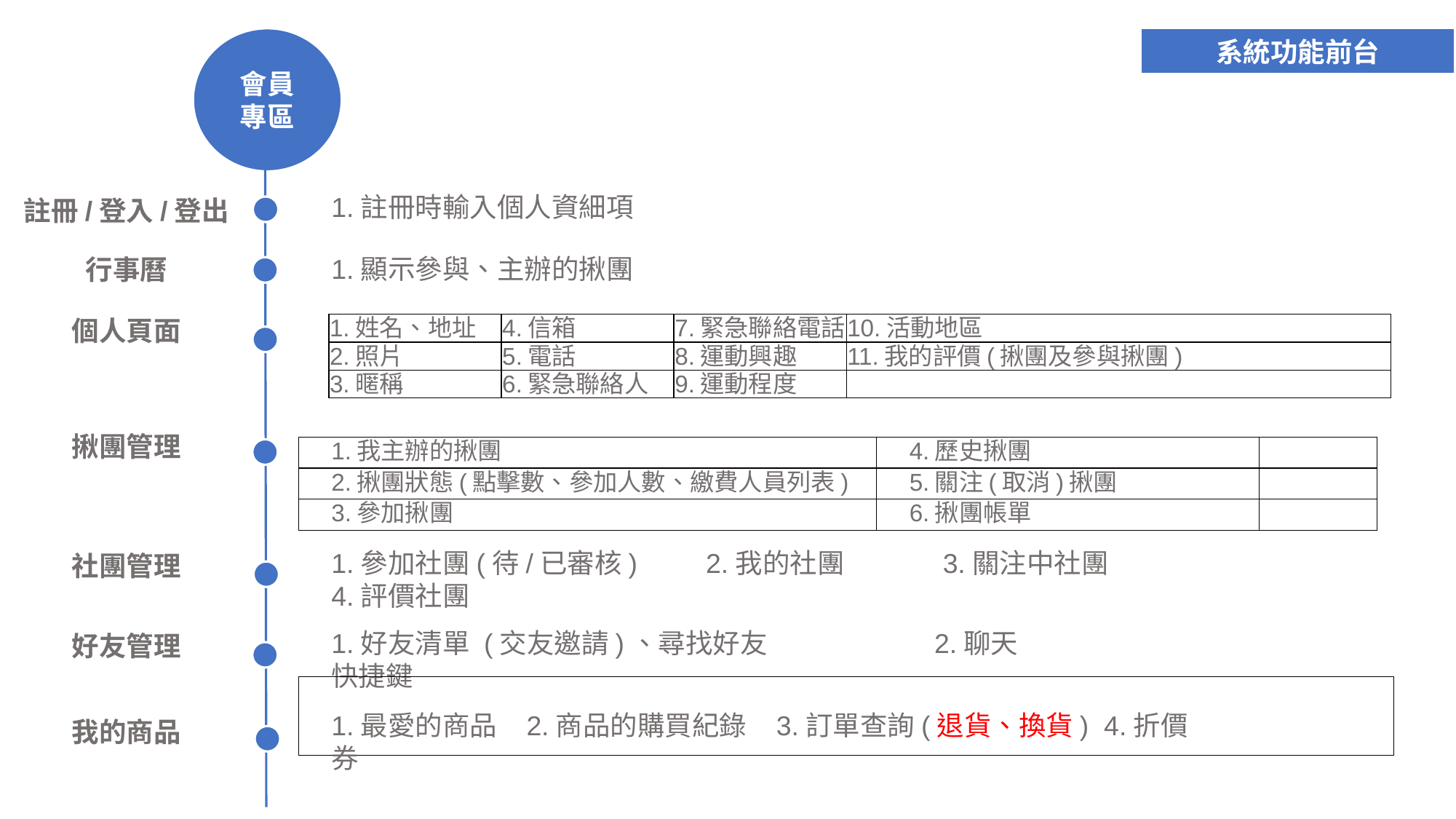

會員
專區
系統功能前台
註冊/登入/登出
1.註冊時輸入個人資細項

行事曆
1.顯示參與、主辦的揪團

個人頁面
| 1.姓名、地址 | 4.信箱 | 7.緊急聯絡電話 | 10.活動地區 |
| --- | --- | --- | --- |
| 2.照片 | 5.電話 | 8.運動興趣 | 11.我的評價(揪團及參與揪團) |
| 3.暱稱 | 6.緊急聯絡人 | 9.運動程度 |  |

揪團管理
| 1.我主辦的揪團 | 4.歷史揪團 |  |
| --- | --- | --- |
| 2.揪團狀態(點擊數、參加人數、繳費人員列表) | 5.關注(取消)揪團 |  |
| 3.參加揪團 | 6.揪團帳單 |  |

1.參加社團(待/已審核)         2.我的社團            3.關注中社團  4.評價社團
社團管理

好友管理
1.好友清單 (交友邀請)、尋找好友                     2.聊天快捷鍵

|  |
| --- |
我的商品
1.最愛的商品   2.商品的購買紀錄   3.訂單查詢(退貨、換貨)  4.折價券